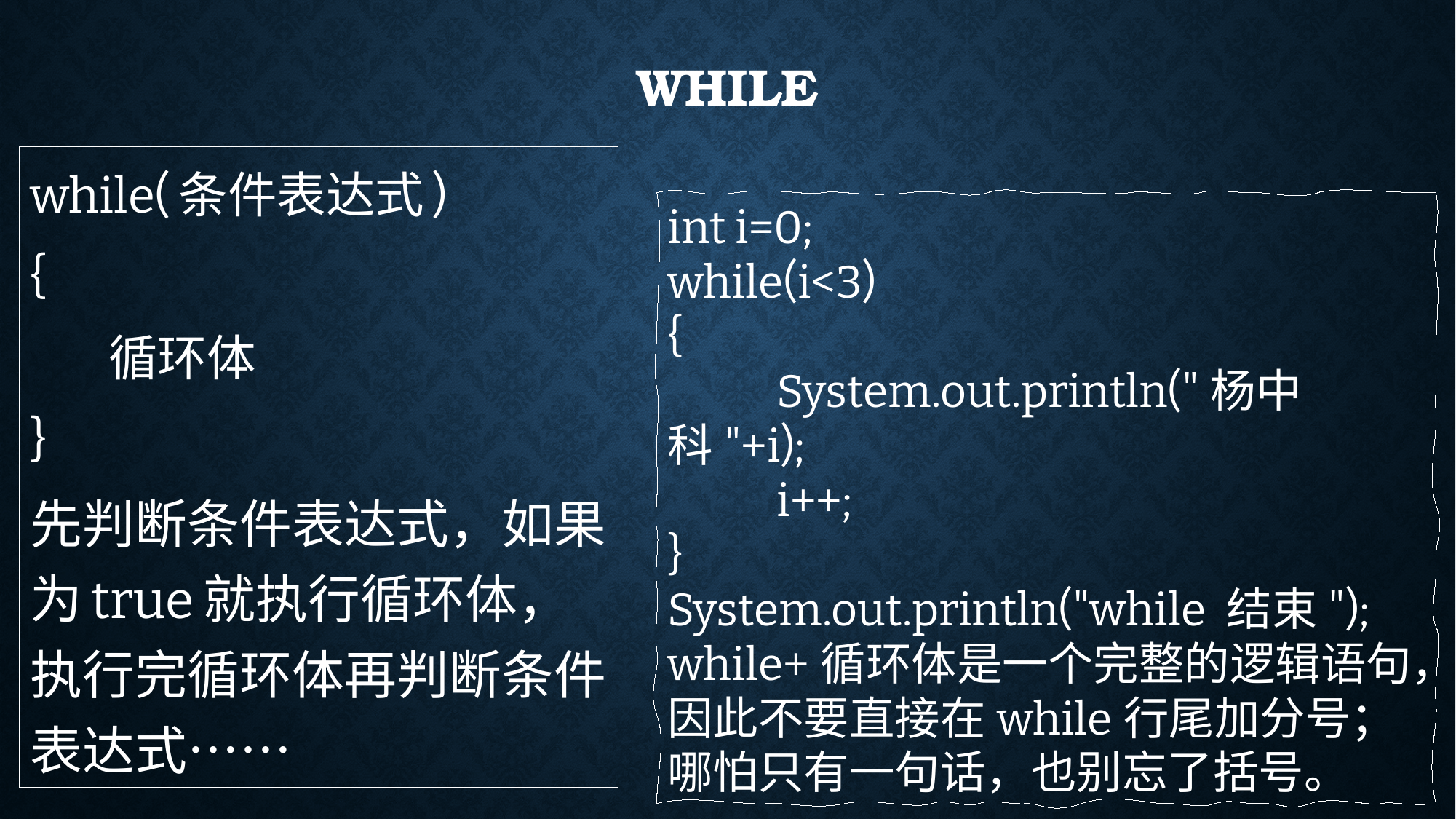

# while
while(条件表达式)
{
	循环体
}
先判断条件表达式，如果为true就执行循环体，执行完循环体再判断条件表达式……
int i=0;
while(i<3)
{
	System.out.println("杨中科"+i);
	i++;
}
System.out.println("while 结束");
while+循环体是一个完整的逻辑语句，因此不要直接在while行尾加分号；
哪怕只有一句话，也别忘了括号。